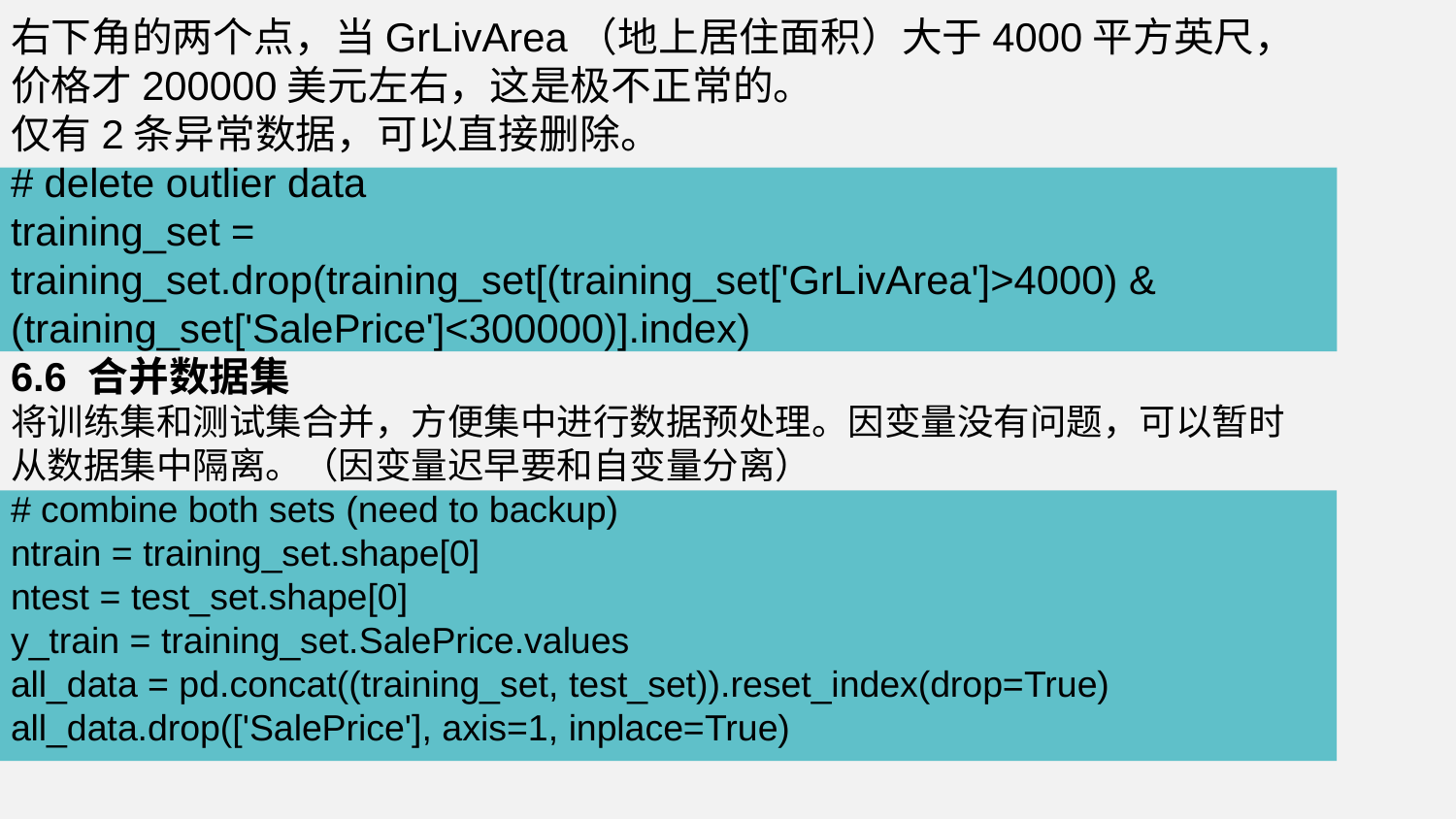

右下角的两个点，当GrLivArea（地上居住面积）大于4000平方英尺，价格才200000美元左右，这是极不正常的。
仅有2条异常数据，可以直接删除。
# delete outlier data
training_set = training_set.drop(training_set[(training_set['GrLivArea']>4000) & (training_set['SalePrice']<300000)].index)
6.6 合并数据集
将训练集和测试集合并，方便集中进行数据预处理。因变量没有问题，可以暂时从数据集中隔离。（因变量迟早要和自变量分离）
# combine both sets (need to backup)
ntrain = training_set.shape[0]
ntest = test_set.shape[0]
y_train = training_set.SalePrice.values
all_data = pd.concat((training_set, test_set)).reset_index(drop=True)
all_data.drop(['SalePrice'], axis=1, inplace=True)